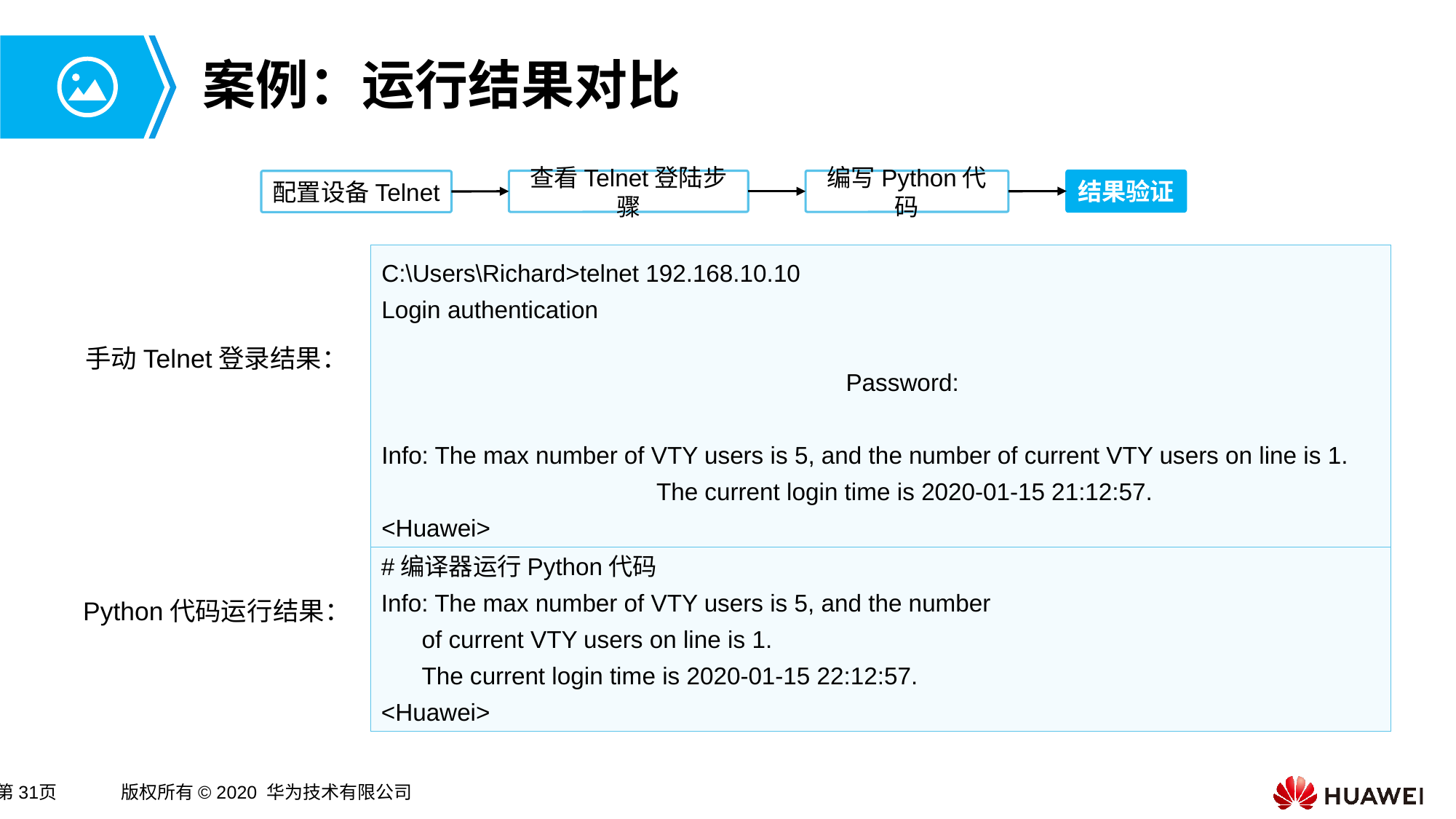

# 案例：运行结果对比
查看Telnet登陆步骤
编写Python代码
结果验证
配置设备Telnet
C:\Users\Richard>telnet 192.168.10.10
Login authentication
                                                                                                                                                                                                                          Password:
Info: The max number of VTY users is 5, and the number of current VTY users on line is 1.                                              The current login time is 2020-01-15 21:12:57.
<Huawei>
手动Telnet登录结果：
#编译器运行Python代码
Info: The max number of VTY users is 5, and the number
      of current VTY users on line is 1.
      The current login time is 2020-01-15 22:12:57.
<Huawei>
Python代码运行结果：